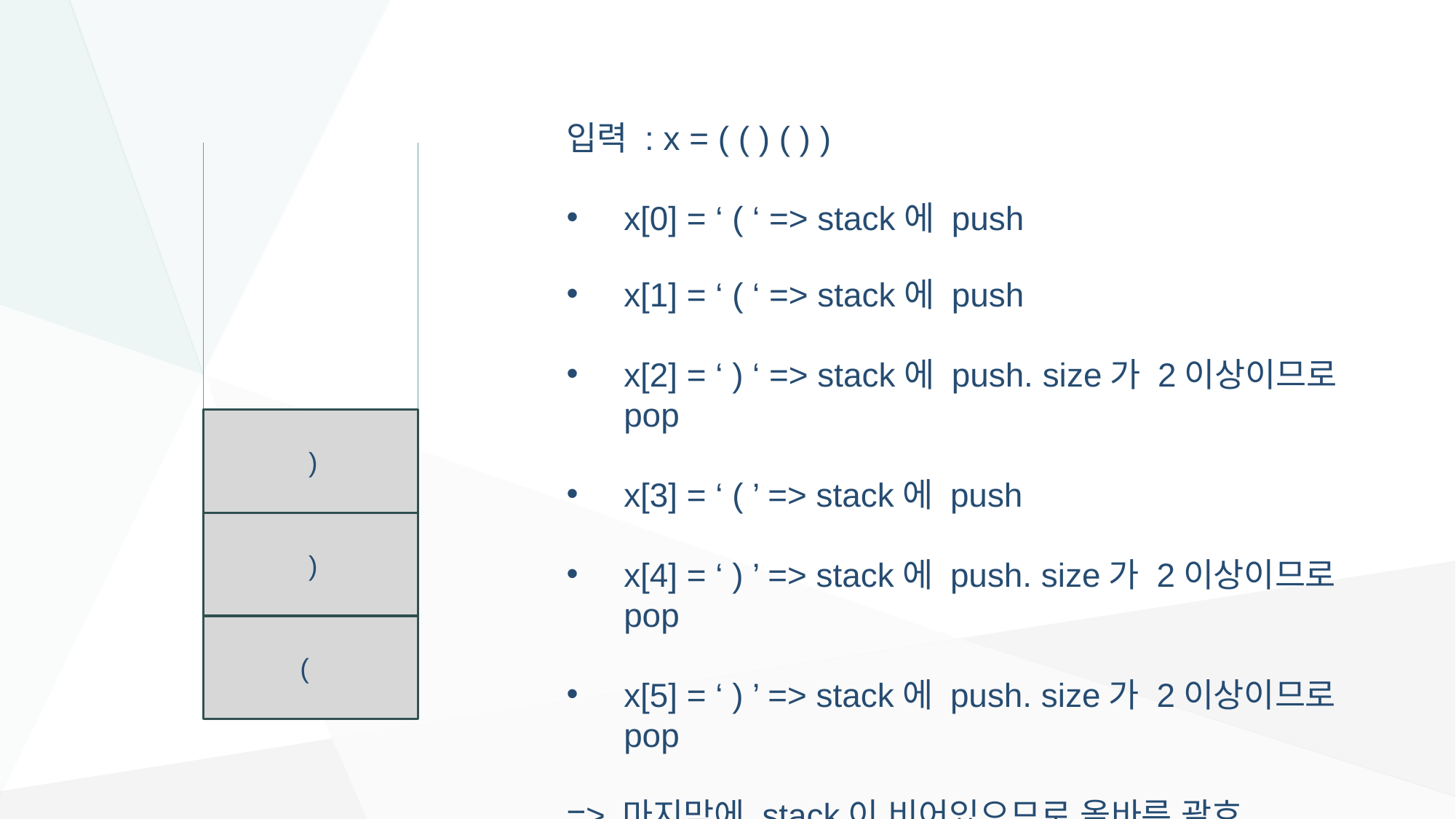

입력 : x = ( ( ) ( ) )

x[0] = ‘ ( ‘ => stack에 push

x[1] = ‘ ( ‘ => stack에 push

x[2] = ‘ ) ‘ => stack에 push. size가 2이상이므로 pop

x[3] = ‘ ( ’ => stack에 push

x[4] = ‘ ) ’ => stack에 push. size가 2이상이므로 pop

x[5] = ‘ ) ’ => stack에 push. size가 2이상이므로 pop

=> 마지막에 stack이 비어있으므로 올바른 괄호 문자열이다.

)
)

(
(
)

(